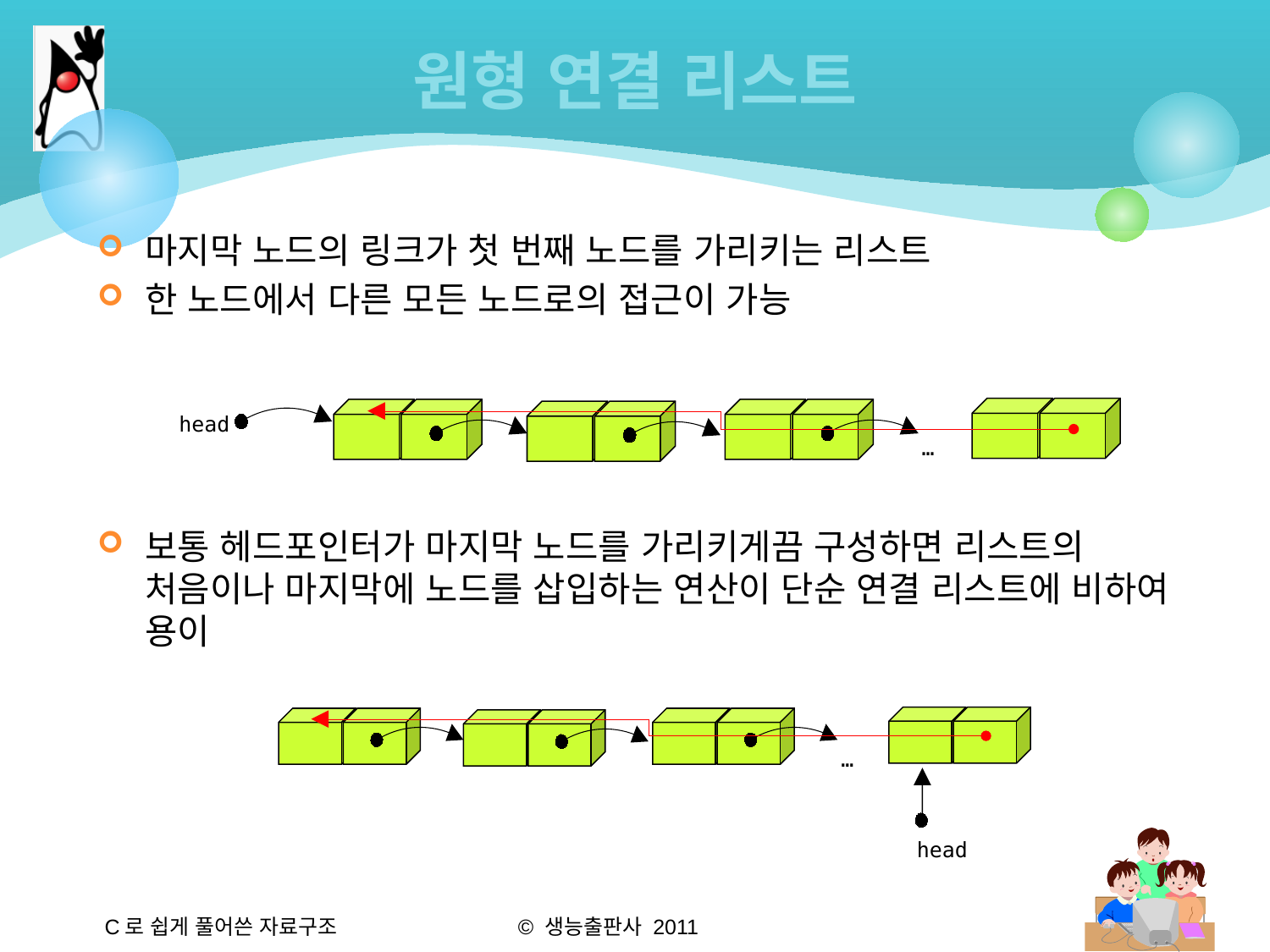

# 원형 연결 리스트
마지막 노드의 링크가 첫 번째 노드를 가리키는 리스트
한 노드에서 다른 모든 노드로의 접근이 가능

보통 헤드포인터가 마지막 노드를 가리키게끔 구성하면 리스트의 처음이나 마지막에 노드를 삽입하는 연산이 단순 연결 리스트에 비하여 용이
head

NULL
NULL

…

NULL
NULL

…

head